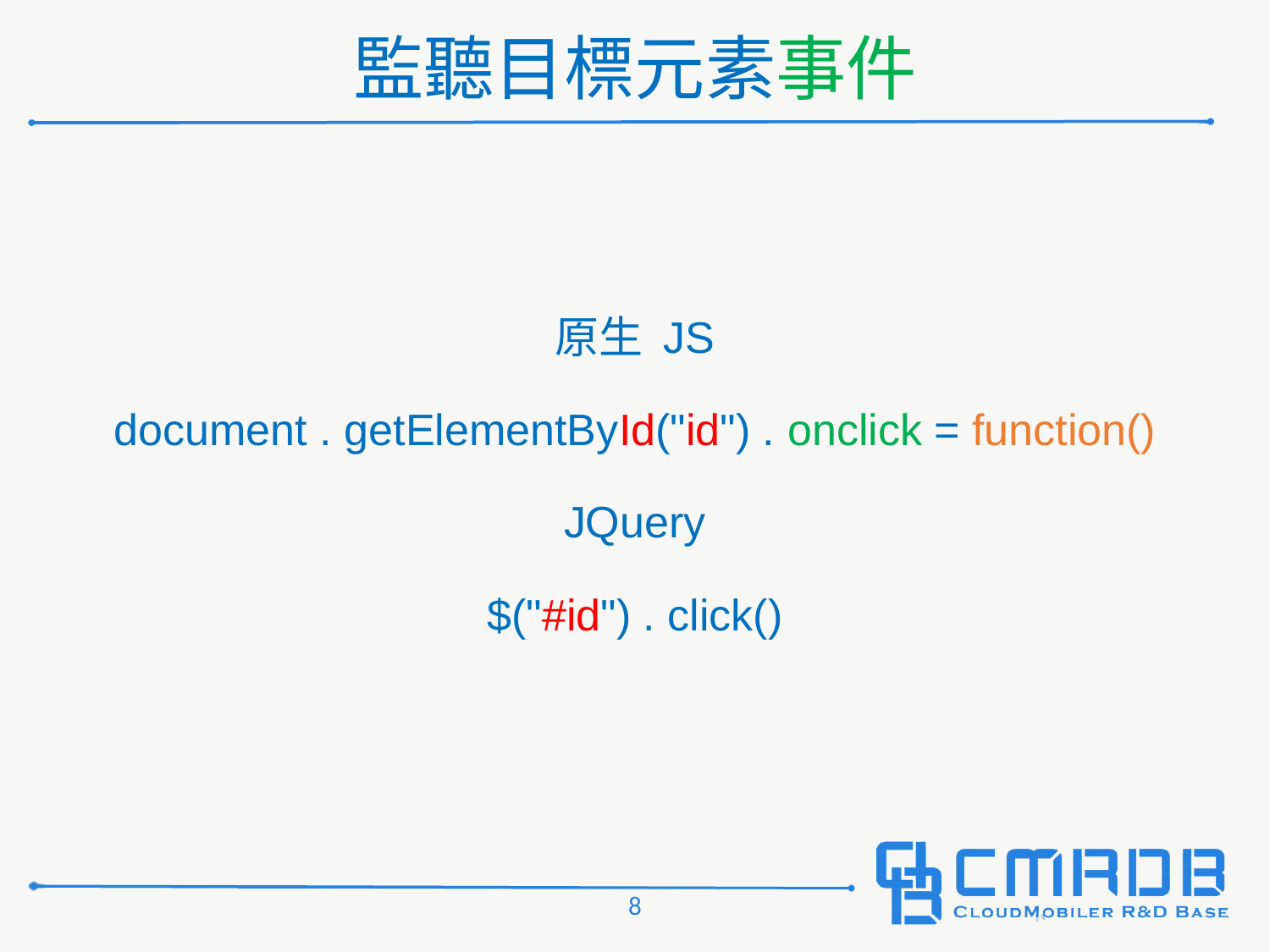

# 監聽目標元素事件
原生 JS
document . getElementById("id") . onclick = function()
JQuery
$("#id") . click()